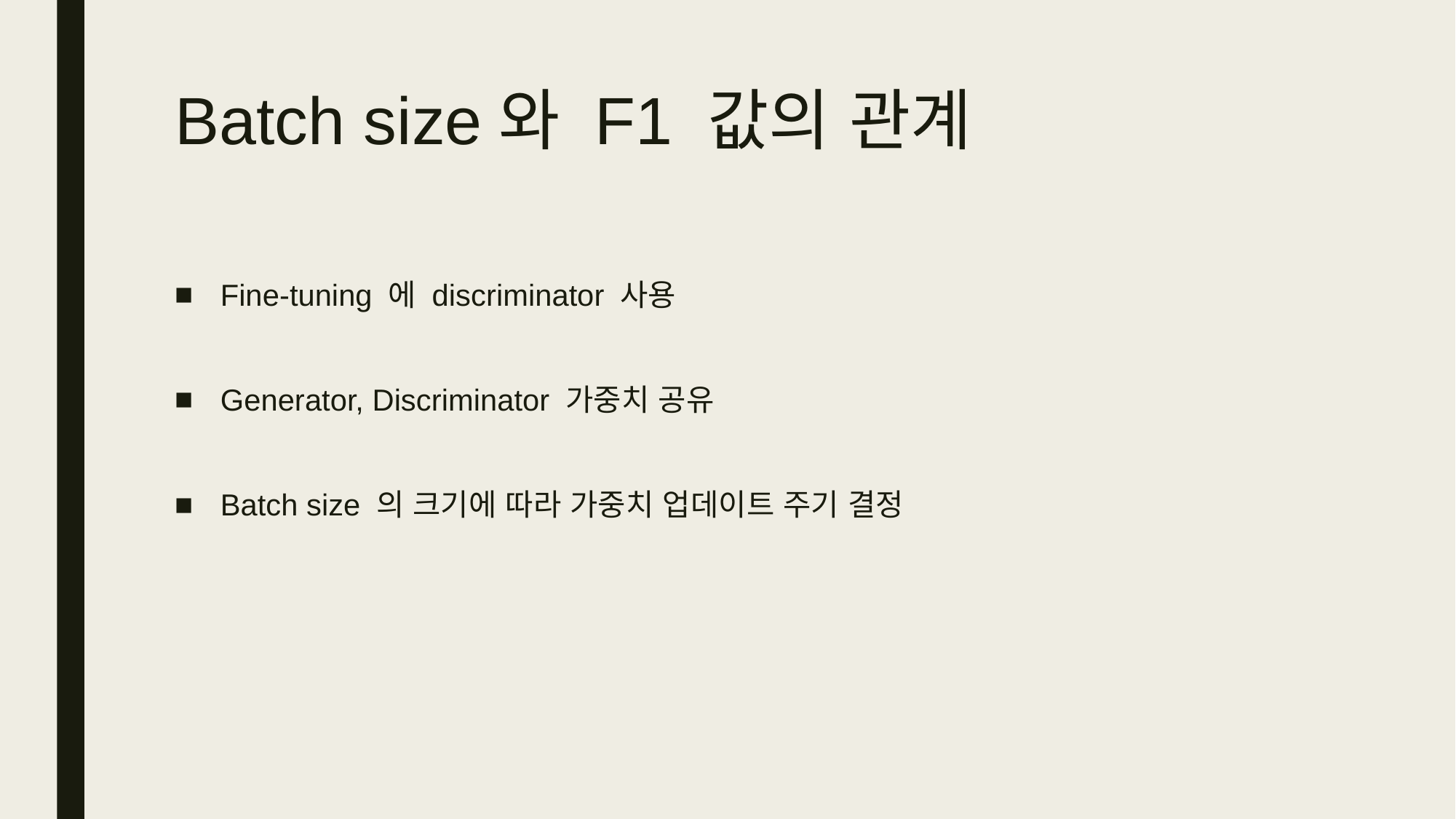

# Batch size와 F1 값의 관계
Fine-tuning 에 discriminator 사용

Generator, Discriminator 가중치 공유

Batch size 의 크기에 따라 가중치 업데이트 주기 결정